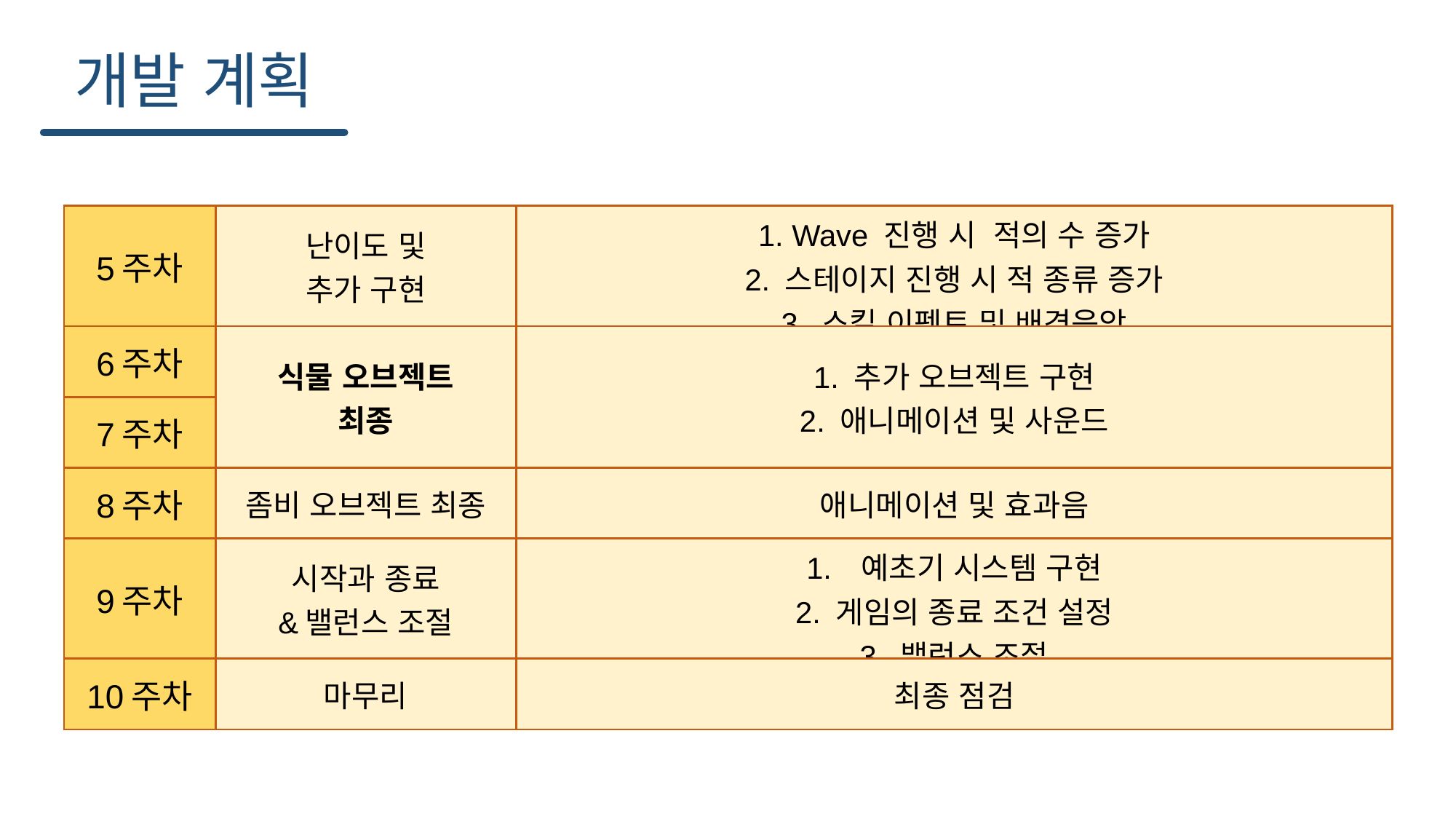

개발 계획
| 5주차 | 난이도 및 추가 구현 | 1. Wave 진행 시 적의 수 증가 2. 스테이지 진행 시 적 종류 증가 3. 스킬 이펙트 및 배경음악 |
| --- | --- | --- |
| 6주차 | 식물 오브젝트 최종 | 1. 추가 오브젝트 구현 2. 애니메이션 및 사운드 |
| 7주차 |  |  |
| 8주차 | 좀비 오브젝트 최종 | 애니메이션 및 효과음 |
| 9주차 | 시작과 종료 &밸런스 조절 | 예초기 시스템 구현 2. 게임의 종료 조건 설정 3. 밸런스 조절 |
| 10주차 | 마무리 | 최종 점검 |